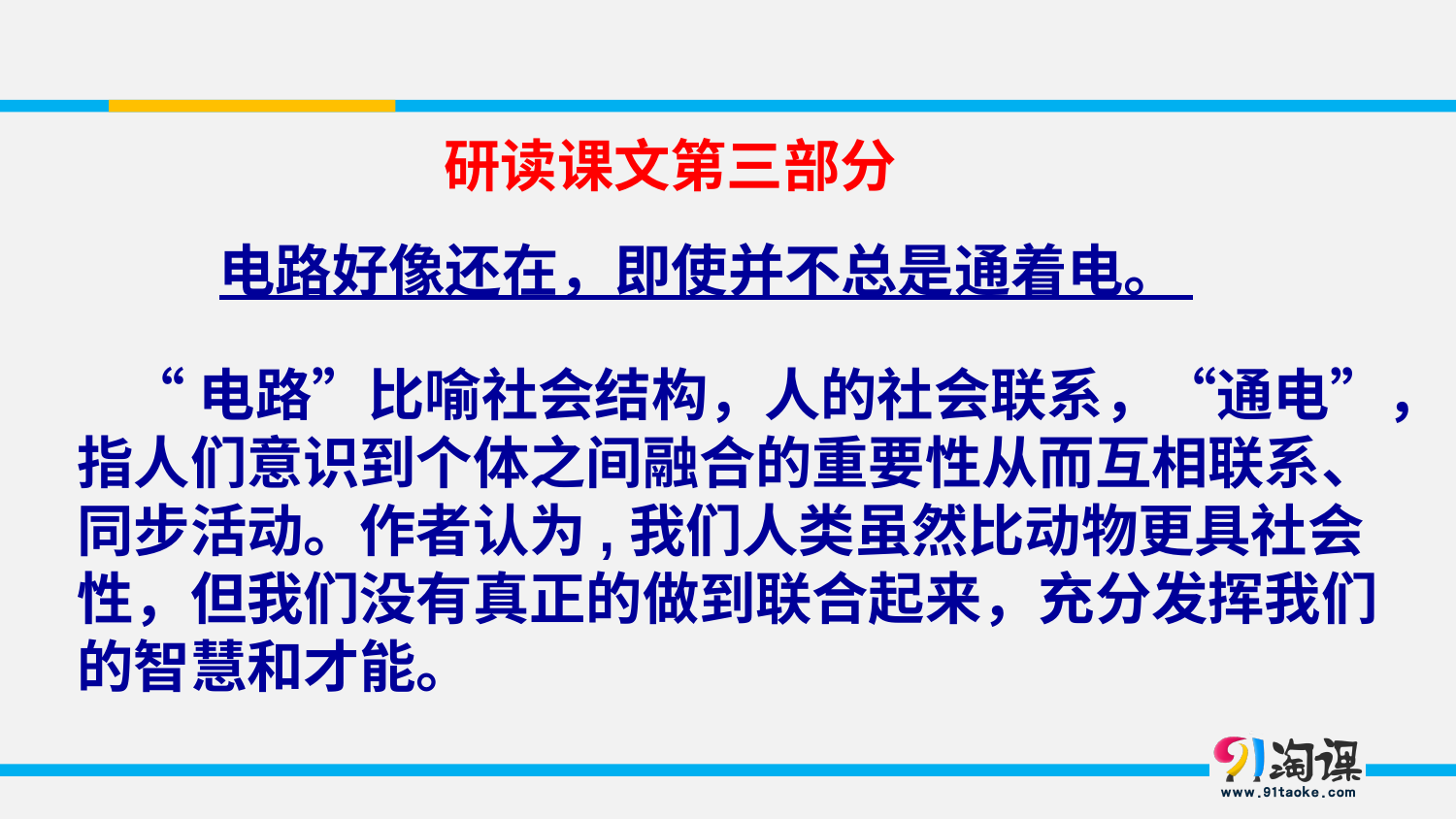

研读课文第三部分
电路好像还在，即使并不总是通着电。
    “电路”比喻社会结构，人的社会联系，“通电”，指人们意识到个体之间融合的重要性从而互相联系、同步活动。作者认为,我们人类虽然比动物更具社会性，但我们没有真正的做到联合起来，充分发挥我们的智慧和才能。